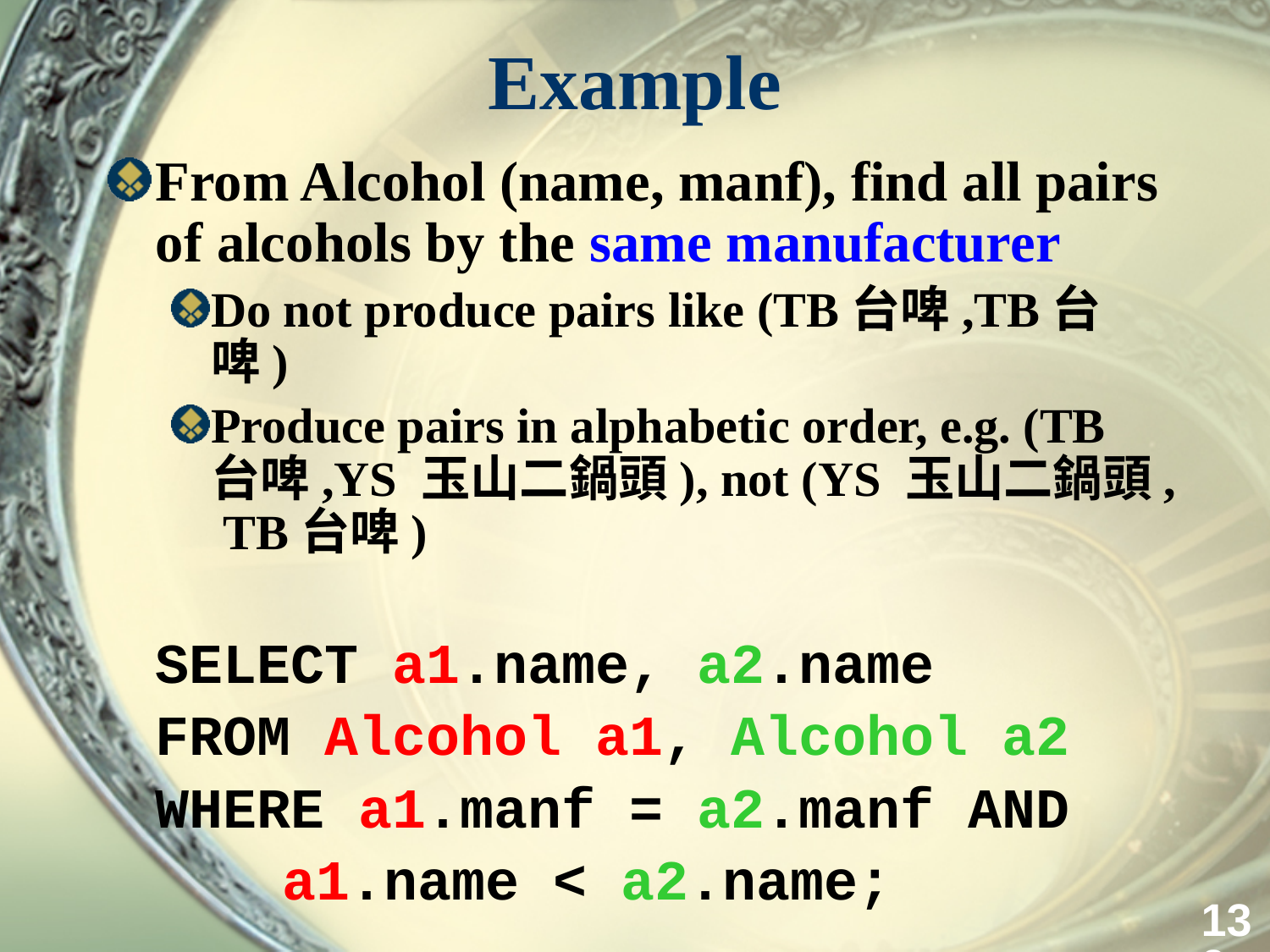

# Example
From Alcohol (name, manf), find all pairs of alcohols by the same manufacturer
Do not produce pairs like (TB台啤,TB台啤)
Produce pairs in alphabetic order, e.g. (TB台啤,YS 玉山二鍋頭), not (YS 玉山二鍋頭, TB台啤)

	SELECT a1.name, a2.name
	FROM Alcohol a1, Alcohol a2
	WHERE a1.manf = a2.manf AND
		a1.name < a2.name;
139